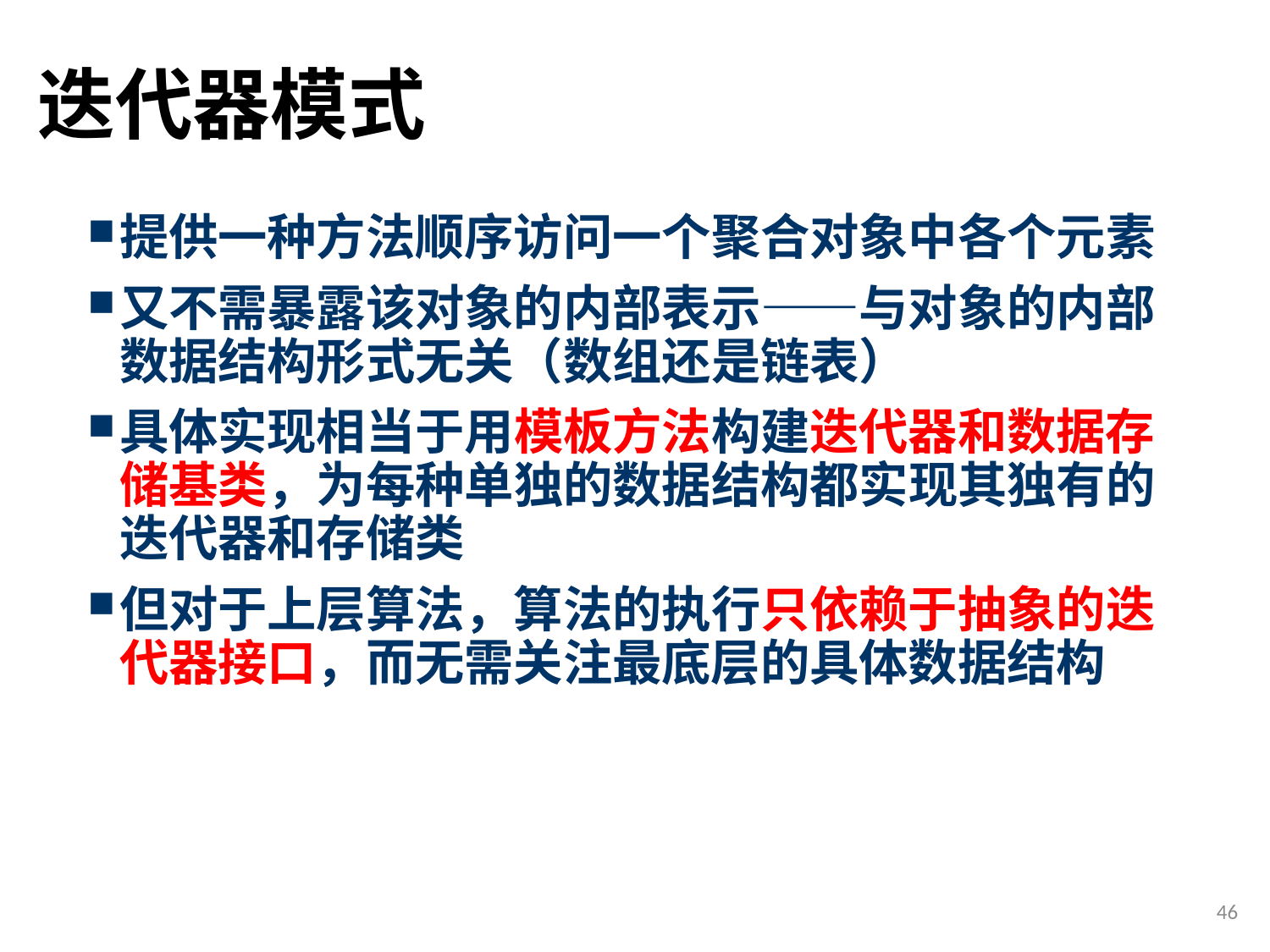

# 迭代器模式
提供一种方法顺序访问一个聚合对象中各个元素
又不需暴露该对象的内部表示——与对象的内部数据结构形式无关（数组还是链表）
具体实现相当于用模板方法构建迭代器和数据存储基类，为每种单独的数据结构都实现其独有的迭代器和存储类
但对于上层算法，算法的执行只依赖于抽象的迭代器接口，而无需关注最底层的具体数据结构

46